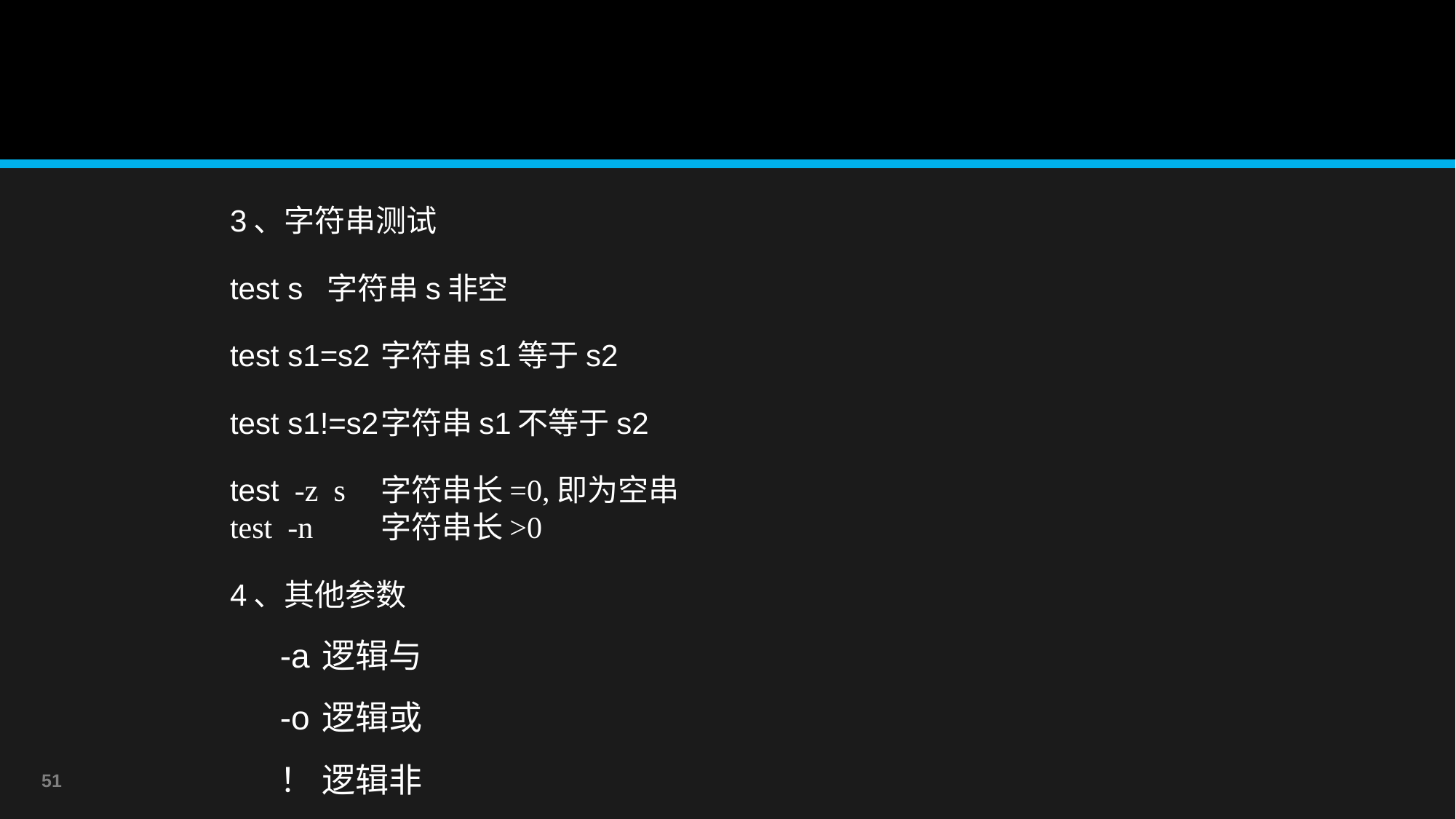

#
3、字符串测试
test s  字符串s非空
test s1=s2	字符串s1等于s2
test s1!=s2	字符串s1不等于s2
test  -z  s	字符串长=0,即为空串
test  -n	字符串长>0
4、其他参数
-a	逻辑与
-o	逻辑或
！	逻辑非

51